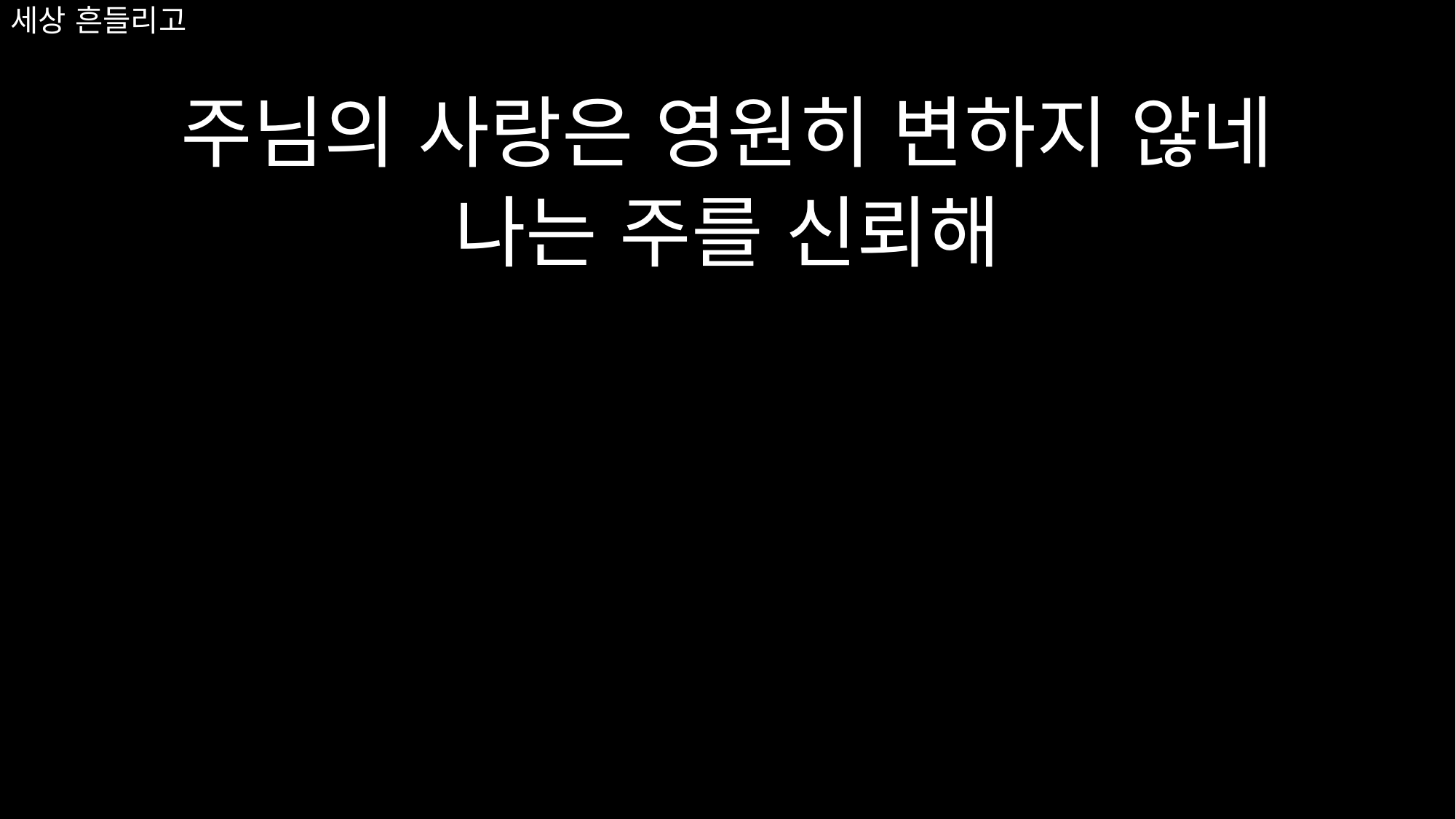

# 세상 흔들리고
주님의 사랑은 영원히 변하지 않네
나는 주를 신뢰해